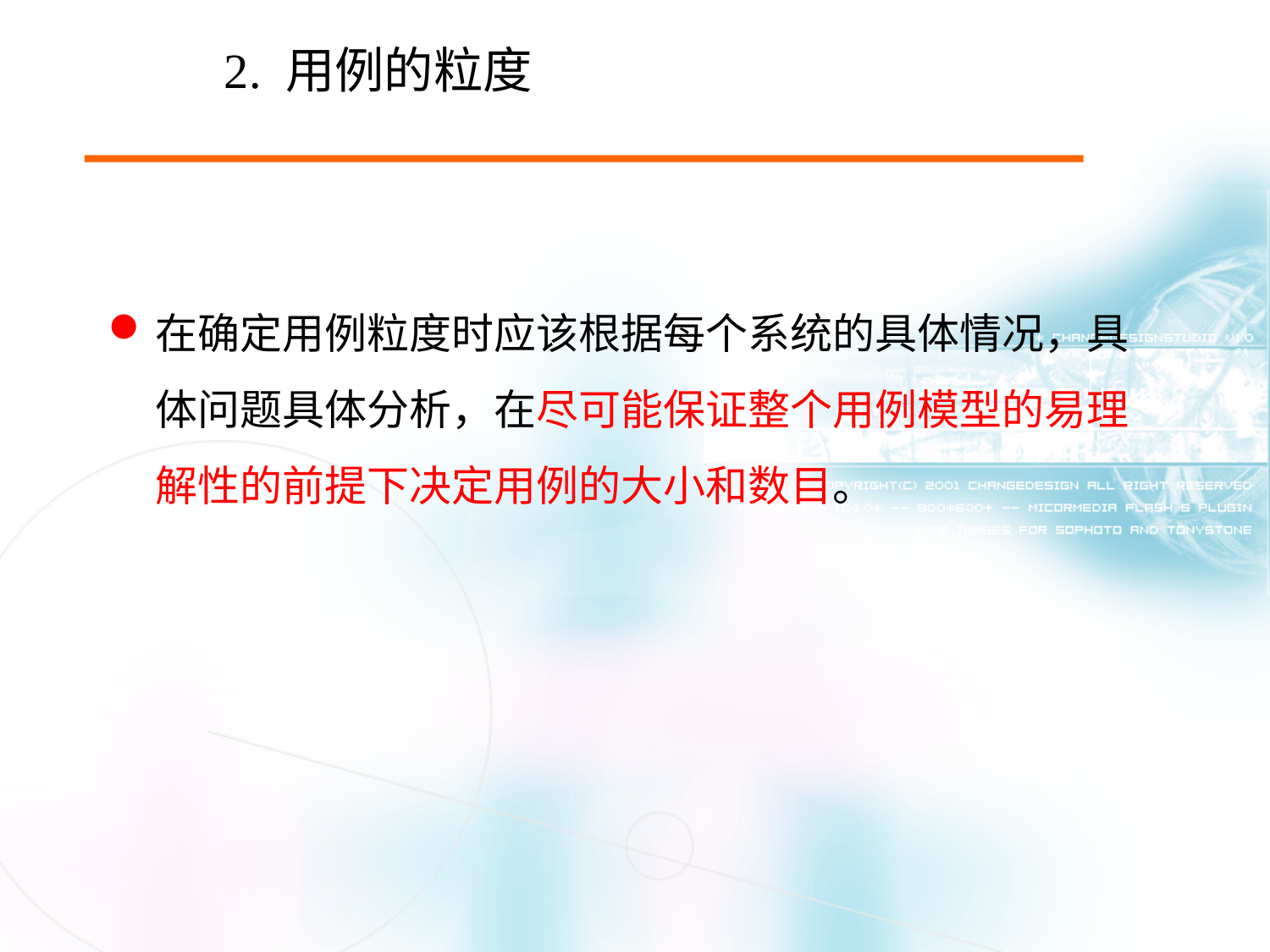

# 2. 用例的粒度
在确定用例粒度时应该根据每个系统的具体情况，具体问题具体分析，在尽可能保证整个用例模型的易理解性的前提下决定用例的大小和数目。